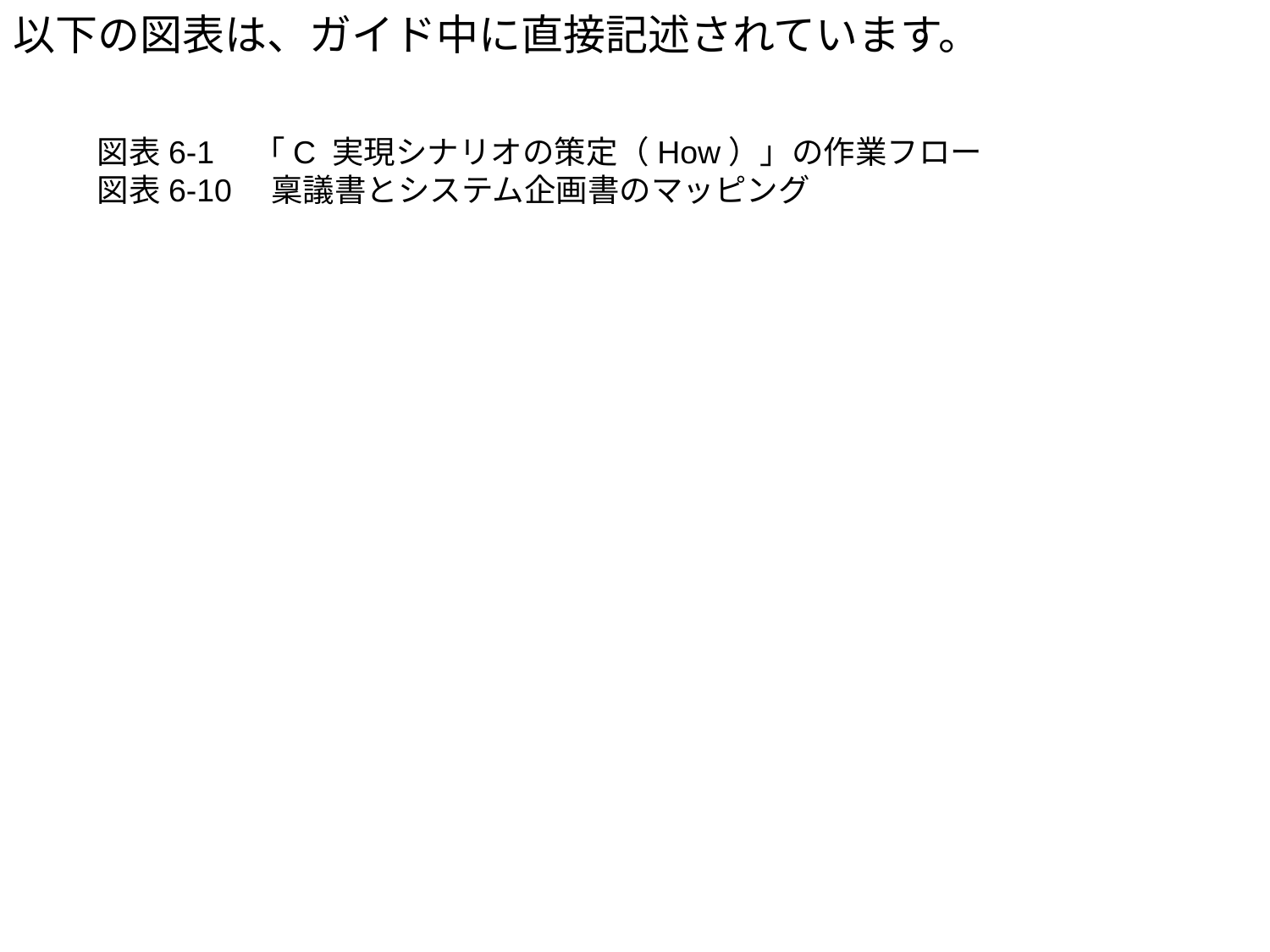

# 以下の図表は、ガイド中に直接記述されています。
図表6-1　「C 実現シナリオの策定（How）」の作業フロー
図表6-10　稟議書とシステム企画書のマッピング